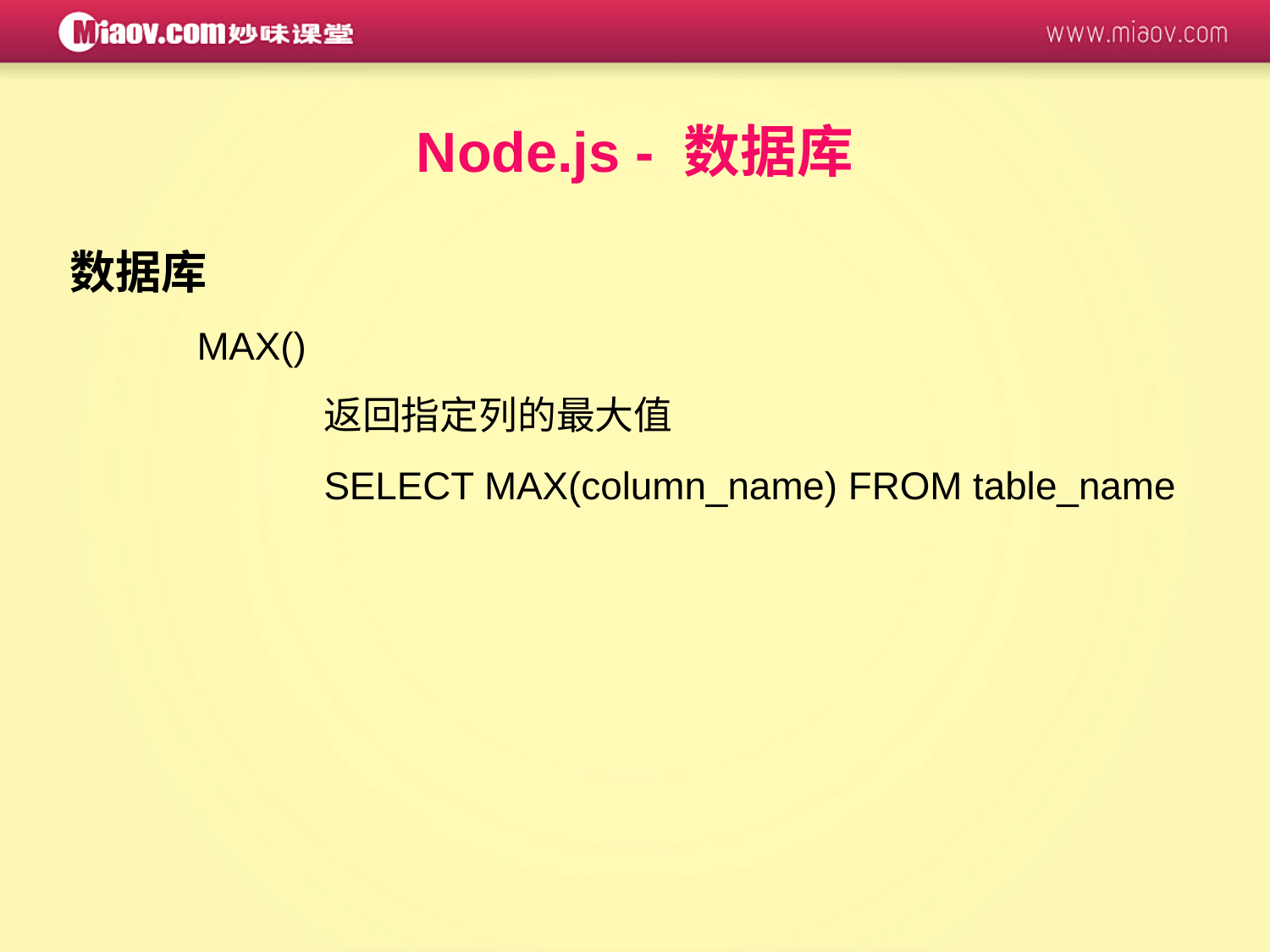

Node.js - 数据库
数据库
	MAX()
		返回指定列的最大值
		SELECT MAX(column_name) FROM table_name